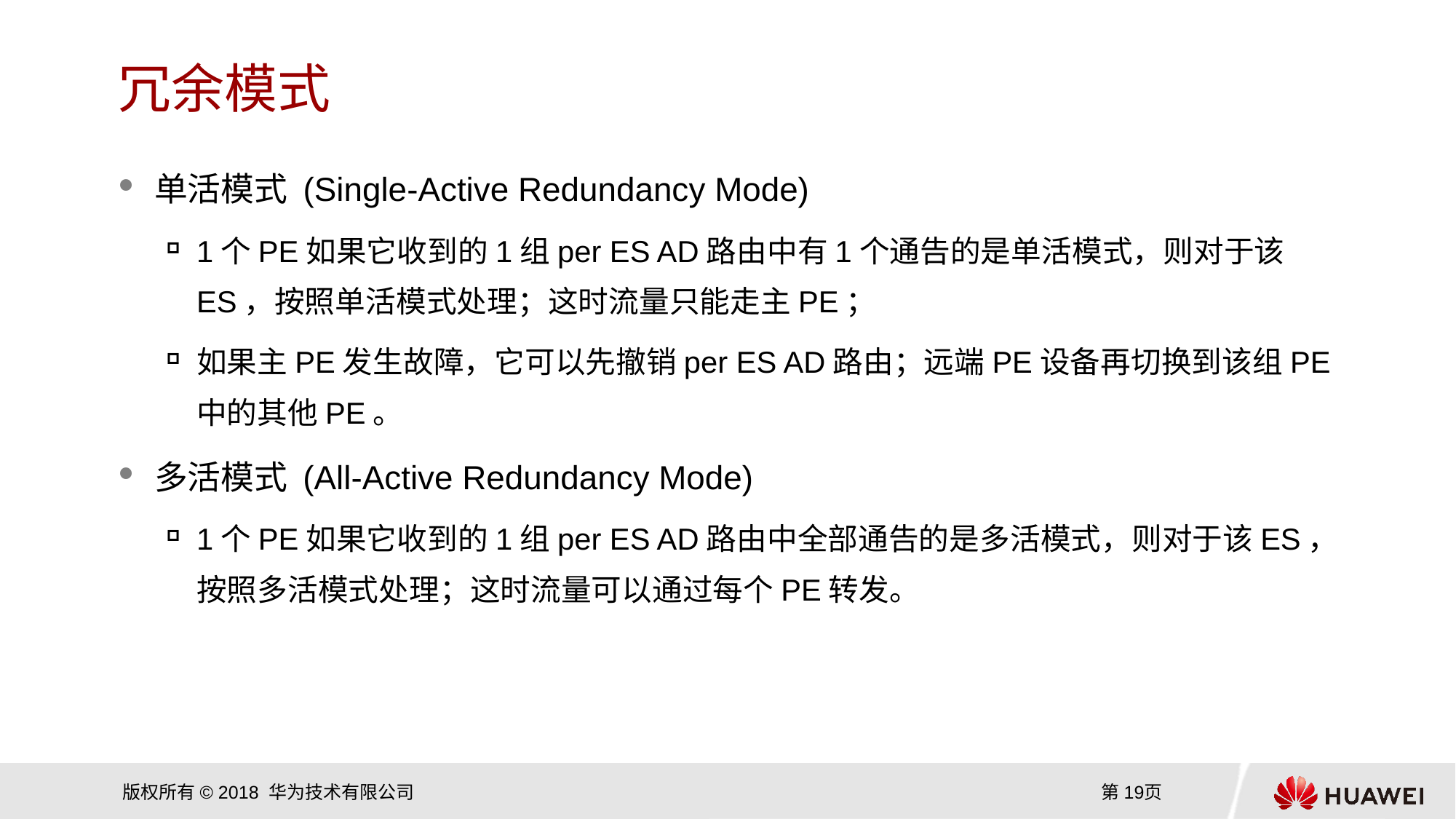

# 冗余模式
单活模式 (Single-Active Redundancy Mode)
1个PE如果它收到的1组per ES AD路由中有1个通告的是单活模式，则对于该ES，按照单活模式处理；这时流量只能走主PE；
如果主PE发生故障，它可以先撤销per ES AD路由；远端PE设备再切换到该组PE中的其他PE。
多活模式 (All-Active Redundancy Mode)
1个PE如果它收到的1组per ES AD路由中全部通告的是多活模式，则对于该ES，按照多活模式处理；这时流量可以通过每个PE转发。